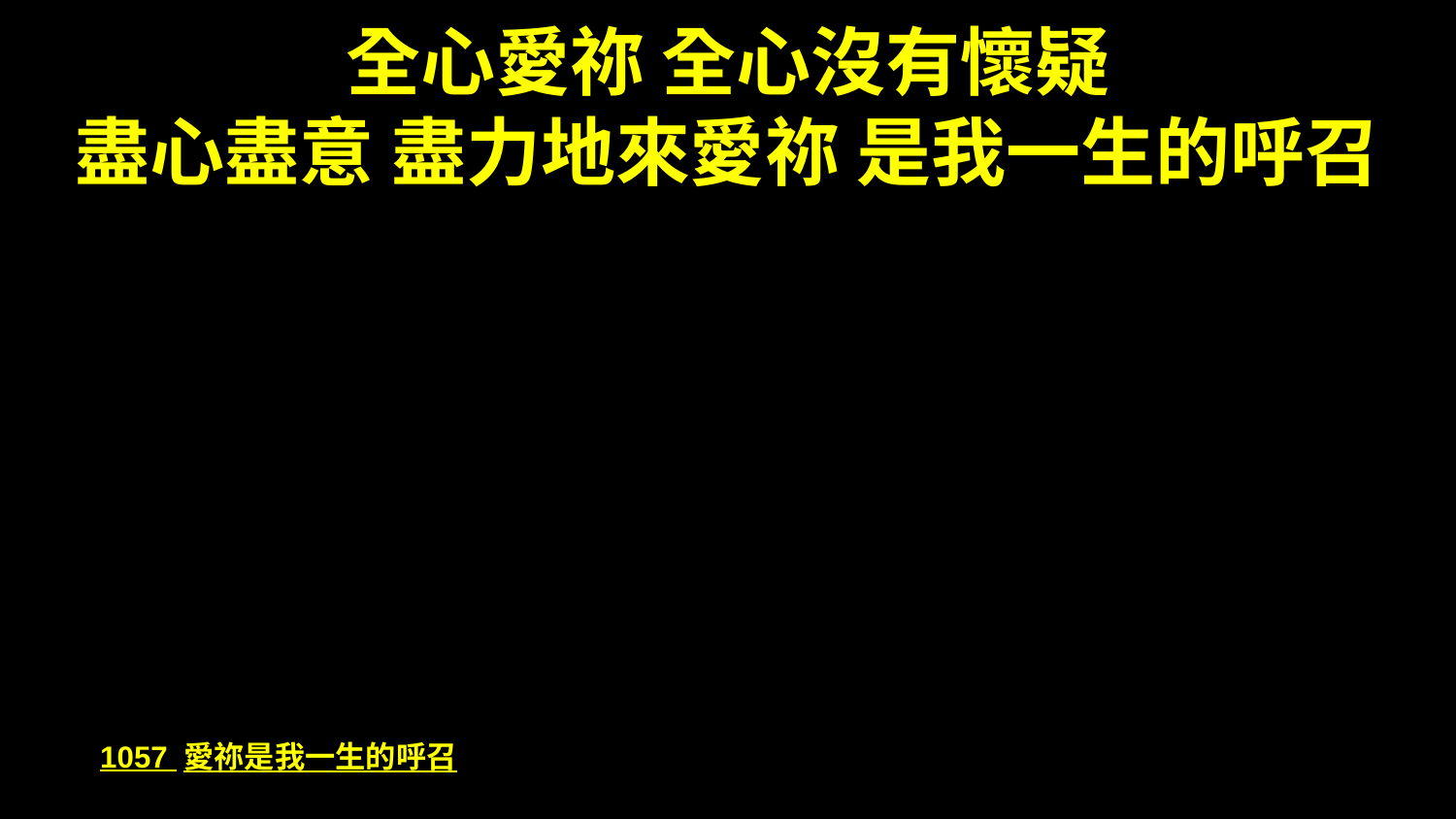

全心愛祢 全心沒有懷疑
盡心盡意 盡力地來愛祢 是我一生的呼召
1057 愛祢是我一生的呼召